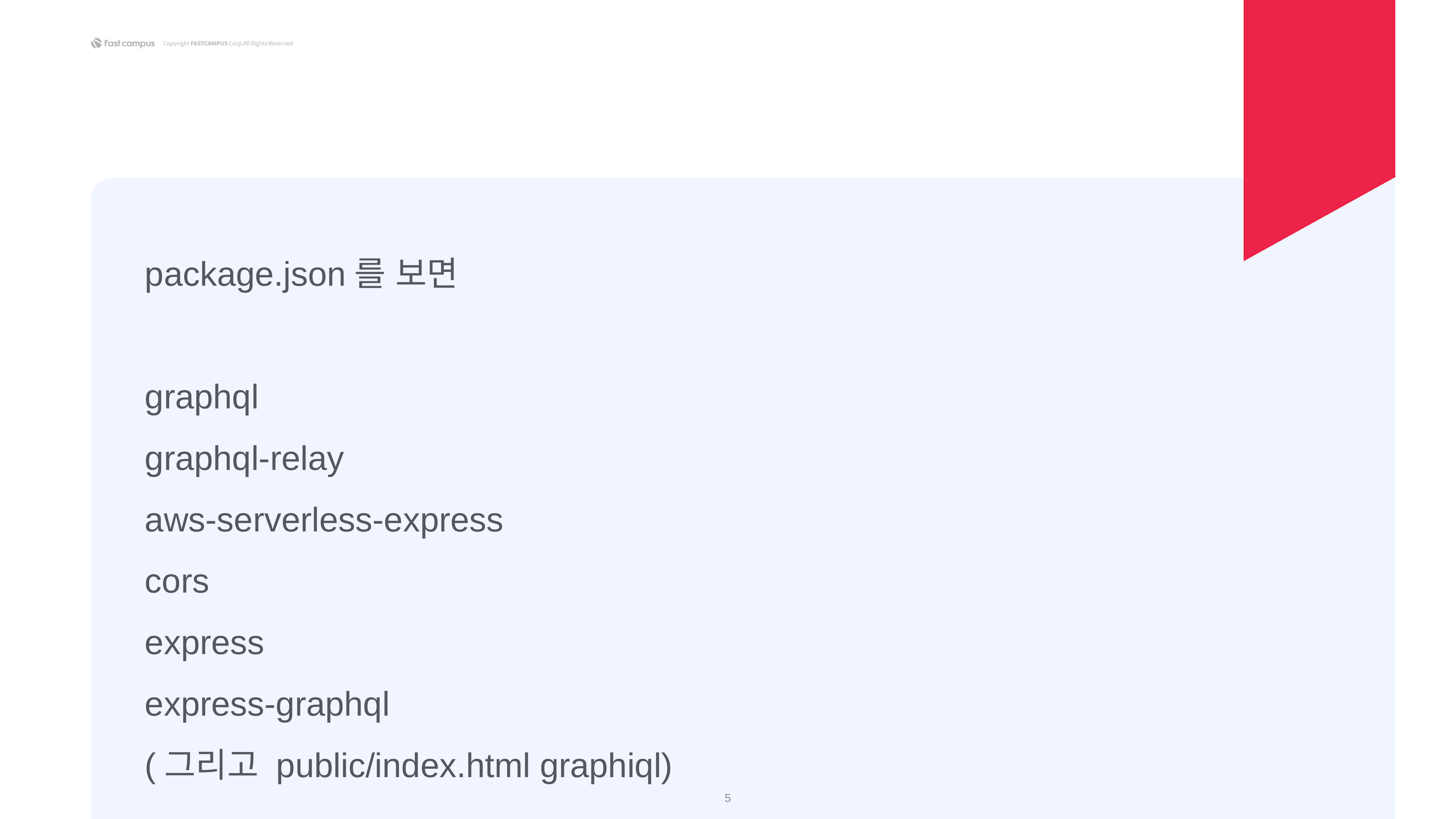

package.json를 보면

graphql
graphql-relay
aws-serverless-express
cors
express
express-graphql
(그리고 public/index.html graphiql)
5